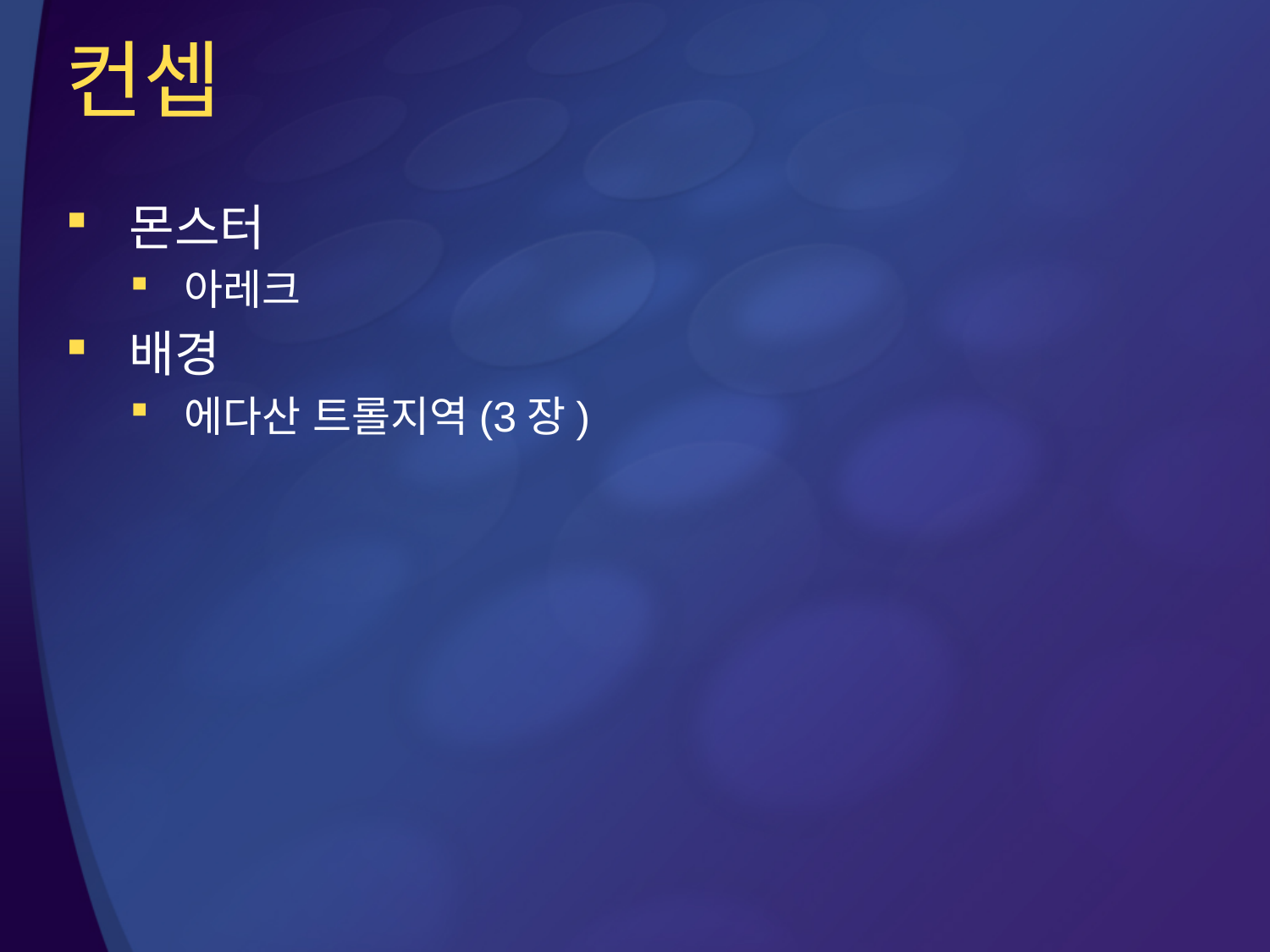

# 컨셉
몬스터
아레크
배경
에다산 트롤지역(3장)